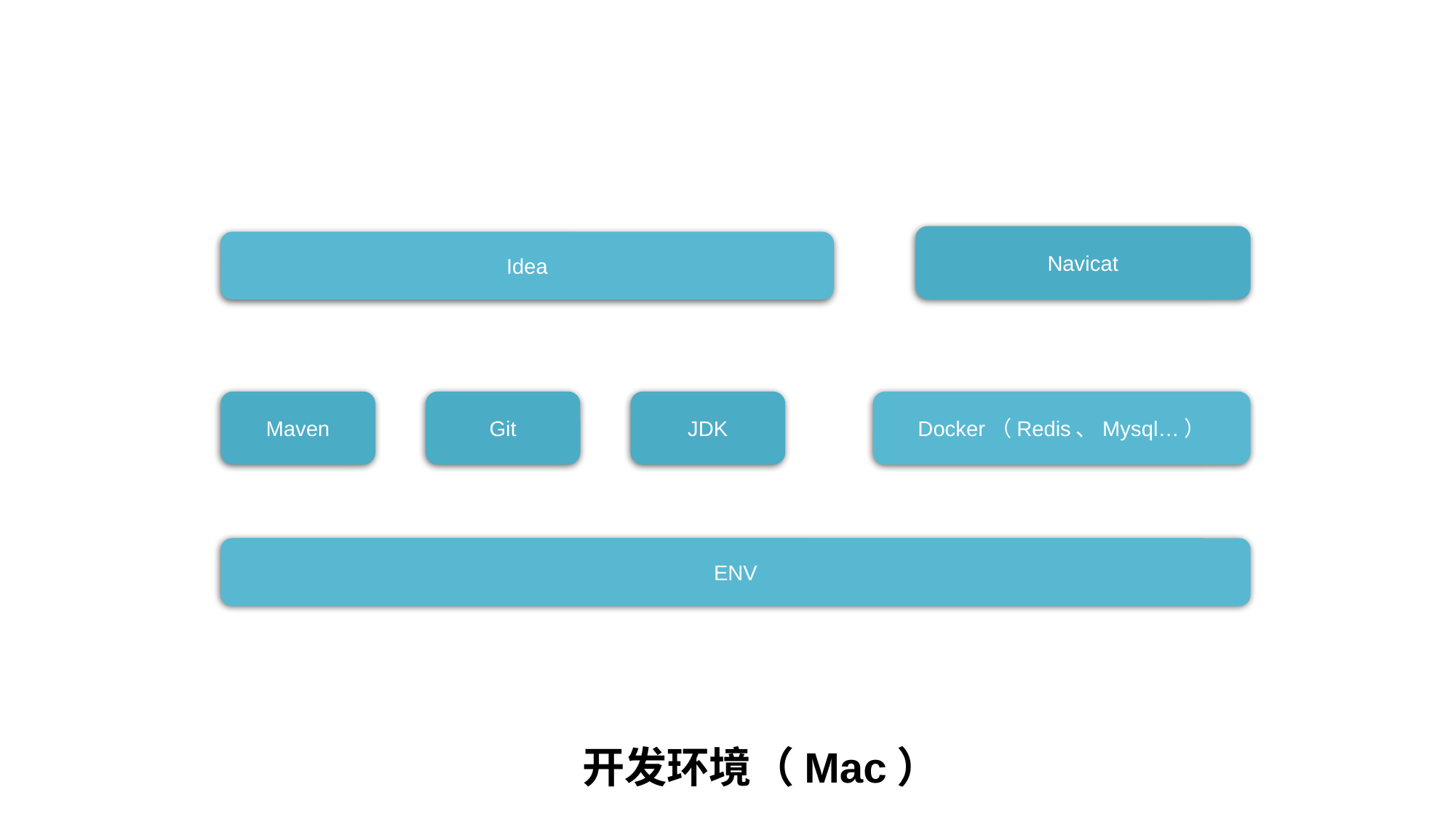

Navicat
Idea
Git
JDK
Docker（Redis、Mysql…）
Maven
ENV
开发环境（Mac）